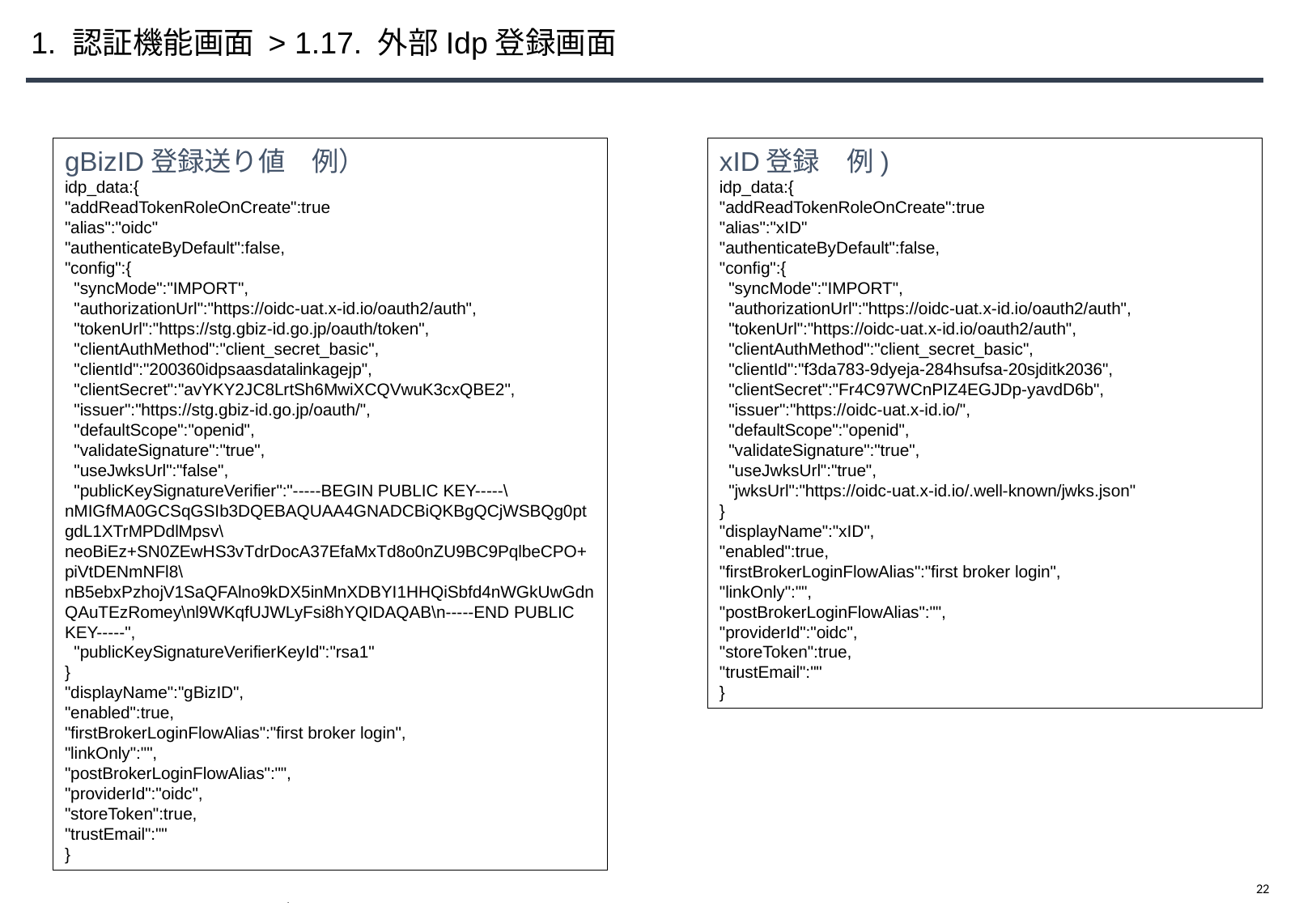

# 1. 認証機能画面 > 1.17. 外部Idp登録画面
gBizID登録送り値　例）
idp_data:{
"addReadTokenRoleOnCreate":true
"alias":"oidc"
"authenticateByDefault":false,
"config":{
  "syncMode":"IMPORT",
  "authorizationUrl":"https://oidc-uat.x-id.io/oauth2/auth",
  "tokenUrl":"https://stg.gbiz-id.go.jp/oauth/token",
  "clientAuthMethod":"client_secret_basic",
  "clientId":"200360idpsaasdatalinkagejp",
  "clientSecret":"avYKY2JC8LrtSh6MwiXCQVwuK3cxQBE2",
  "issuer":"https://stg.gbiz-id.go.jp/oauth/",
  "defaultScope":"openid",
  "validateSignature":"true",
  "useJwksUrl":"false",
  "publicKeySignatureVerifier":"-----BEGIN PUBLIC KEY-----\nMIGfMA0GCSqGSIb3DQEBAQUAA4GNADCBiQKBgQCjWSBQg0ptgdL1XTrMPDdlMpsv\neoBiEz+SN0ZEwHS3vTdrDocA37EfaMxTd8o0nZU9BC9PqlbeCPO+piVtDENmNFl8\nB5ebxPzhojV1SaQFAlno9kDX5inMnXDBYI1HHQiSbfd4nWGkUwGdnQAuTEzRomey\nl9WKqfUJWLyFsi8hYQIDAQAB\n-----END PUBLIC KEY-----",
  "publicKeySignatureVerifierKeyId":"rsa1"
}
"displayName":"gBizID",
"enabled":true,
"firstBrokerLoginFlowAlias":"first broker login",
"linkOnly":"",
"postBrokerLoginFlowAlias":"",
"providerId":"oidc",
"storeToken":true,
"trustEmail":""
}
xID登録　例)
idp_data:{
"addReadTokenRoleOnCreate":true
"alias":"xID"
"authenticateByDefault":false,
"config":{
  "syncMode":"IMPORT",
  "authorizationUrl":"https://oidc-uat.x-id.io/oauth2/auth",
  "tokenUrl":"https://oidc-uat.x-id.io/oauth2/auth",
  "clientAuthMethod":"client_secret_basic",
  "clientId":"f3da783-9dyeja-284hsufsa-20sjditk2036",
  "clientSecret":"Fr4C97WCnPIZ4EGJDp-yavdD6b",
  "issuer":"https://oidc-uat.x-id.io/",
  "defaultScope":"openid",
  "validateSignature":"true",
  "useJwksUrl":"true",
  "jwksUrl":"https://oidc-uat.x-id.io/.well-known/jwks.json"
}
"displayName":"xID",
"enabled":true,
"firstBrokerLoginFlowAlias":"first broker login",
"linkOnly":"",
"postBrokerLoginFlowAlias":"",
"providerId":"oidc",
"storeToken":true,
"trustEmail":""
}